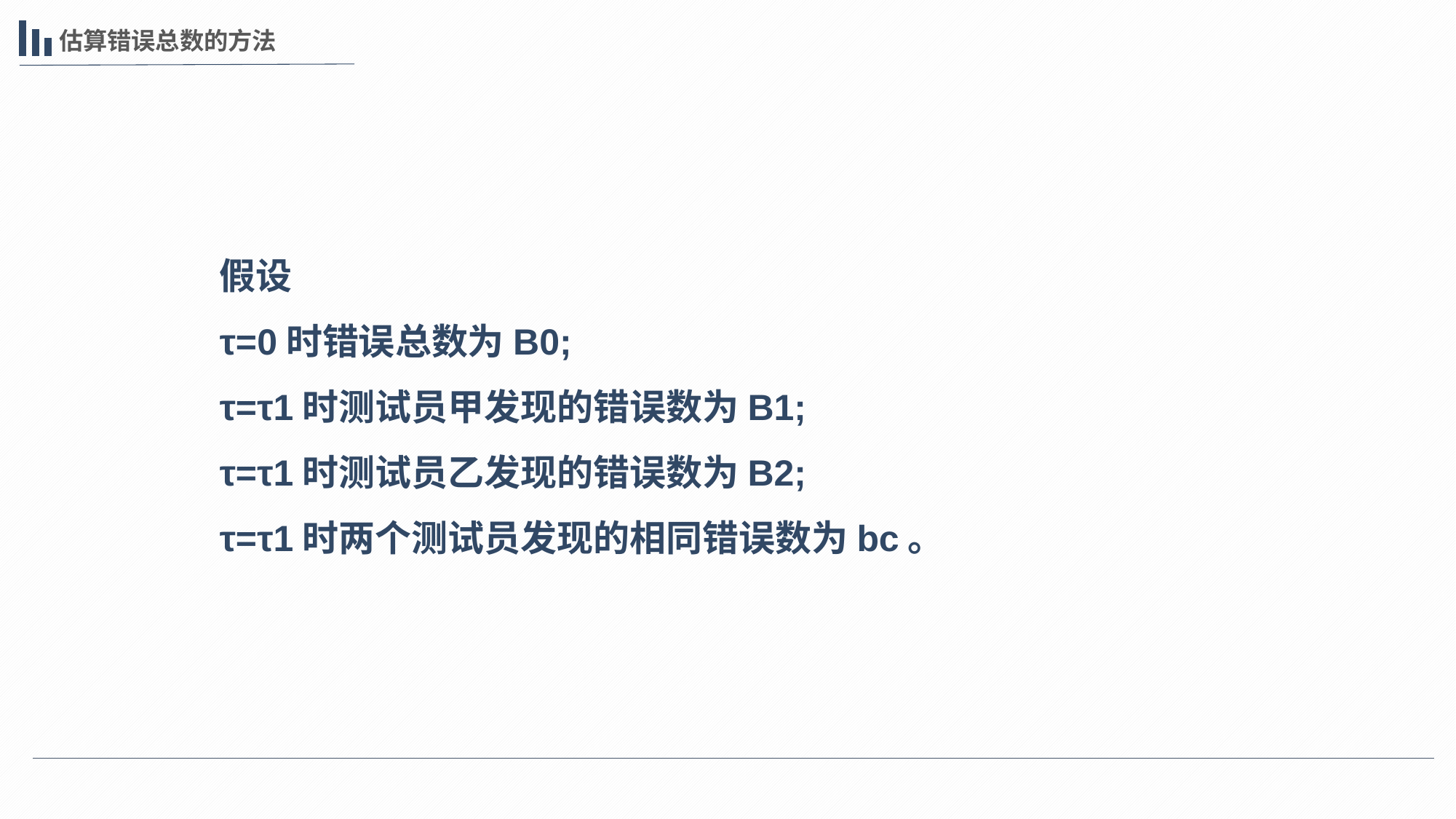

估算错误总数的方法

	假设
	τ=0时错误总数为B0;
	τ=τ1时测试员甲发现的错误数为B1;
	τ=τ1时测试员乙发现的错误数为B2;
	τ=τ1时两个测试员发现的相同错误数为bc。